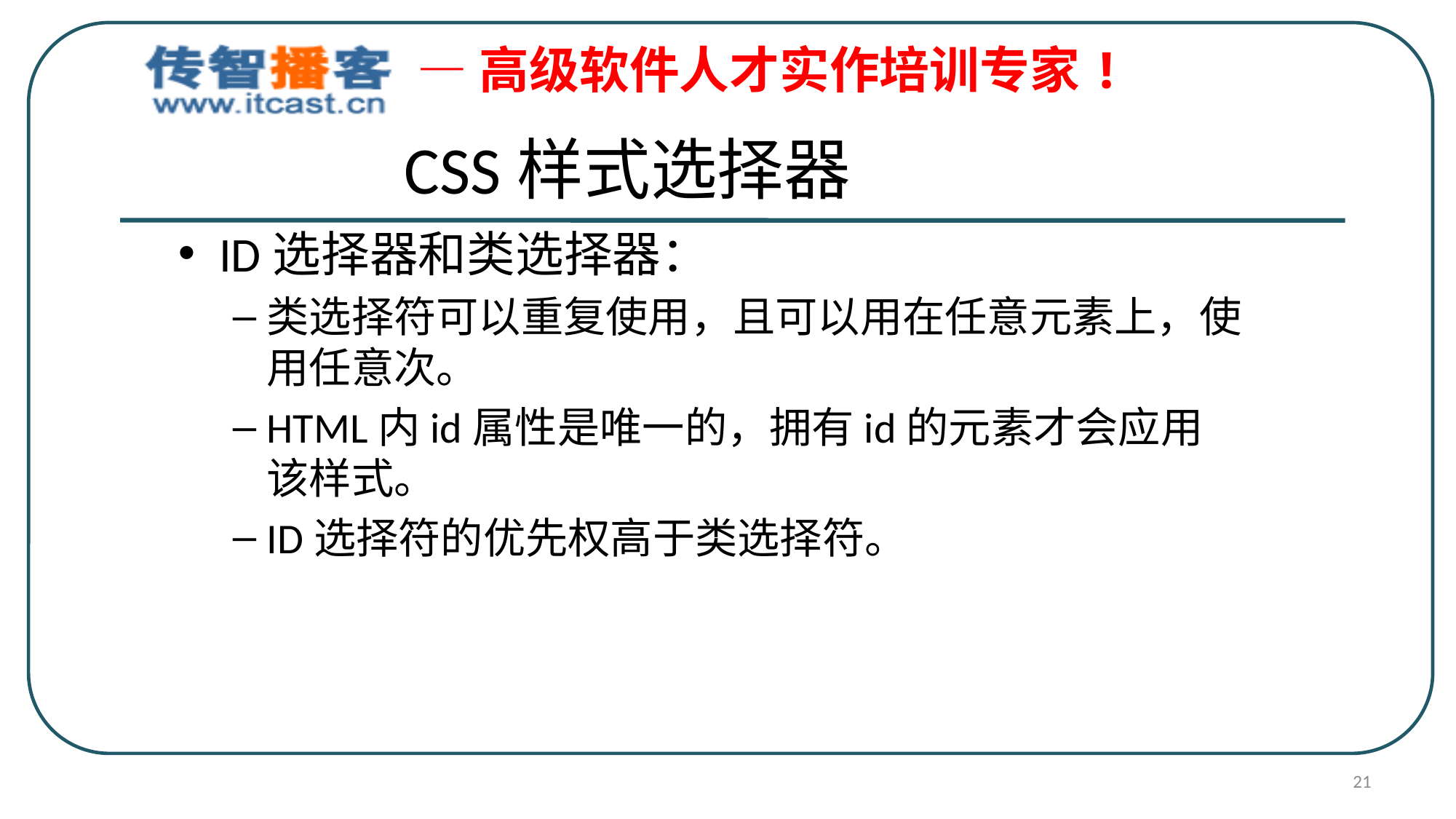

CSS样式选择器
ID选择器和类选择器：
类选择符可以重复使用，且可以用在任意元素上，使用任意次。
HTML内id属性是唯一的，拥有id的元素才会应用该样式。
ID选择符的优先权高于类选择符。
21